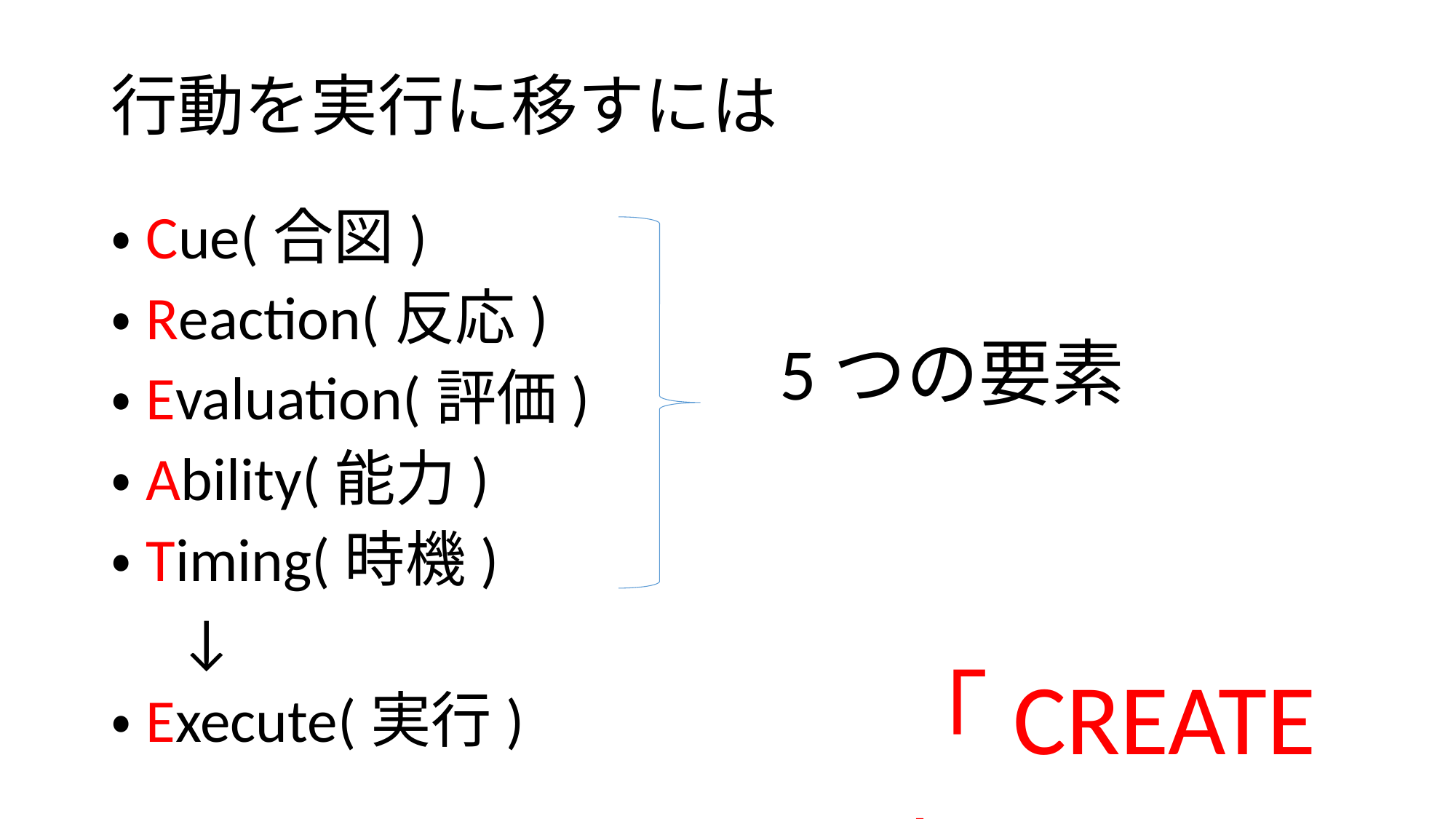

# 行動を実行に移すには
・Cue(合図)
・Reaction(反応)
・Evaluation(評価)
・Ability(能力)
・Timing(時機)
     ↓
・Execute(実行)

5つの要素
「CREATE」